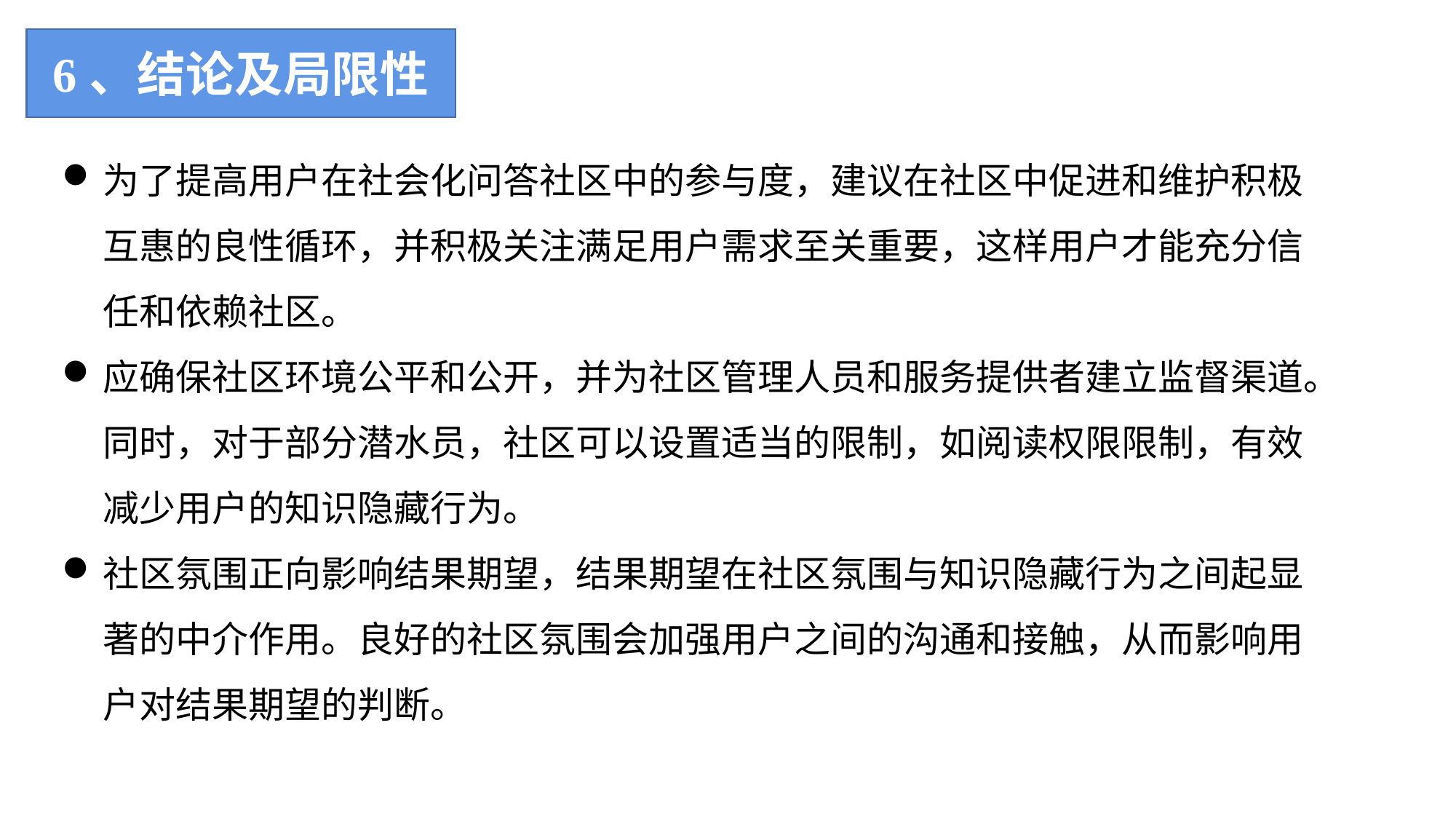

6、结论及局限性
为了提高用户在社会化问答社区中的参与度，建议在社区中促进和维护积极互惠的良性循环，并积极关注满足用户需求至关重要，这样用户才能充分信任和依赖社区。
应确保社区环境公平和公开，并为社区管理人员和服务提供者建立监督渠道。同时，对于部分潜水员，社区可以设置适当的限制，如阅读权限限制，有效减少用户的知识隐藏行为。
社区氛围正向影响结果期望，结果期望在社区氛围与知识隐藏行为之间起显著的中介作用。良好的社区氛围会加强用户之间的沟通和接触，从而影响用户对结果期望的判断。

44